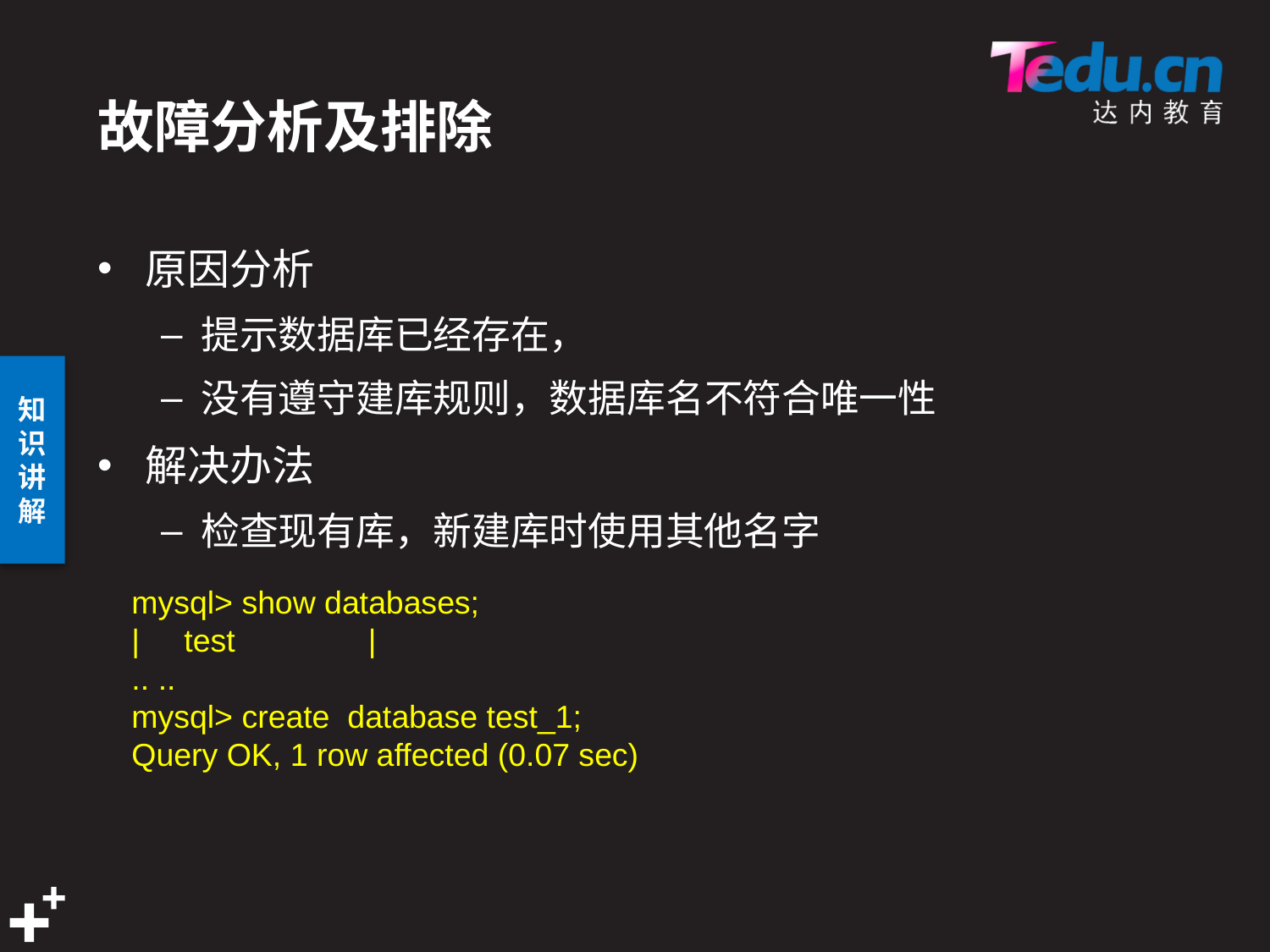

# 故障分析及排除
原因分析
提示数据库已经存在，
没有遵守建库规则，数据库名不符合唯一性
解决办法
检查现有库，新建库时使用其他名字

mysql> show databases;
|     test               |
.. ..
mysql> create  database test_1;
Query OK, 1 row affected (0.07 sec)